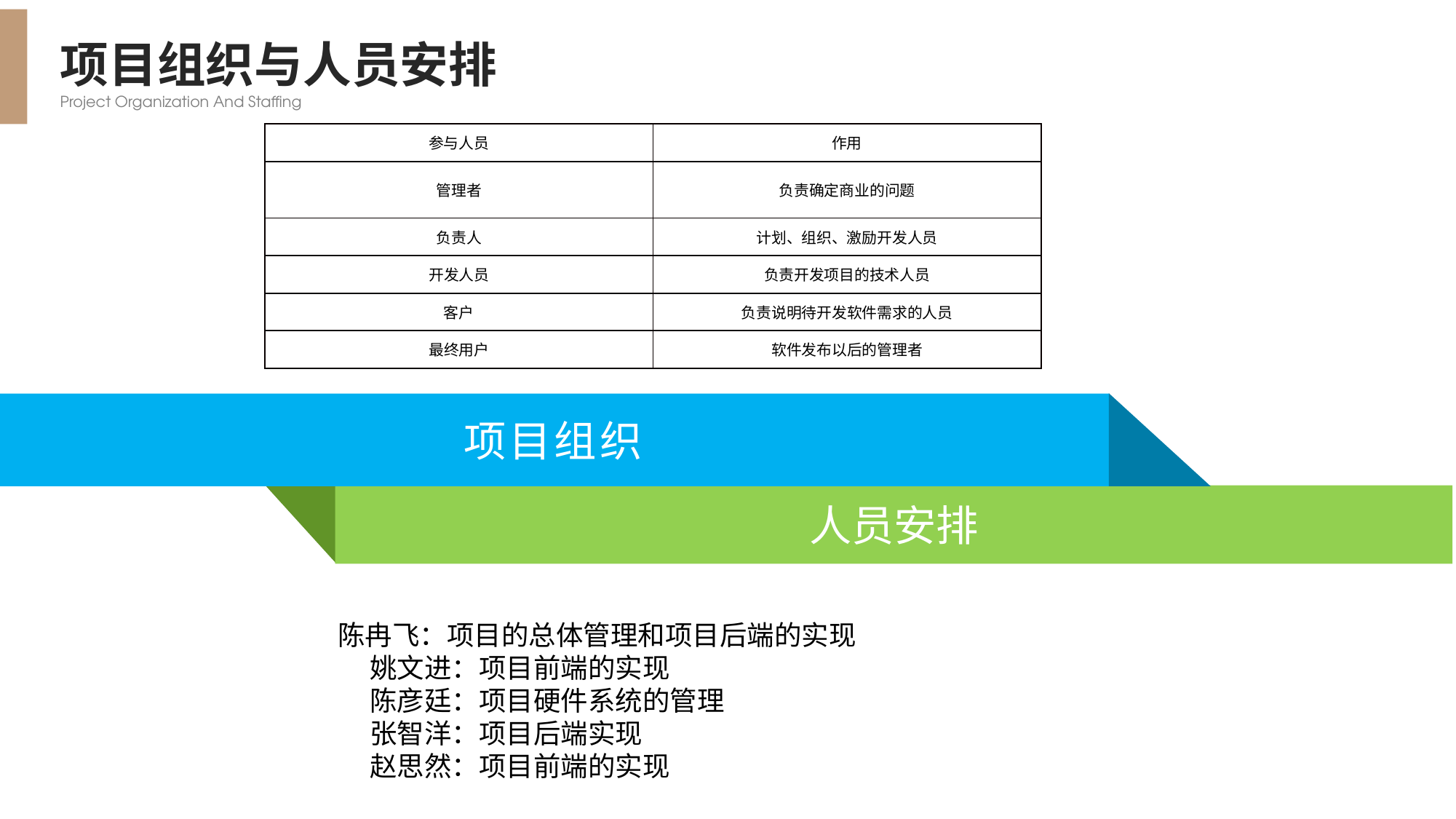

项目组织与人员安排
Project Organization And Staffing
| 参与人员 | 作用 |
| --- | --- |
| 管理者 | 负责确定商业的问题 |
| 负责人 | 计划、组织、激励开发人员 |
| 开发人员 | 负责开发项目的技术人员 |
| 客户 | 负责说明待开发软件需求的人员 |
| 最终用户 | 软件发布以后的管理者 |

项目组织

人员安排

陈冉飞：项目的总体管理和项目后端的实现姚文进：项目前端的实现陈彦廷：项目硬件系统的管理张智洋：项目后端实现赵思然：项目前端的实现